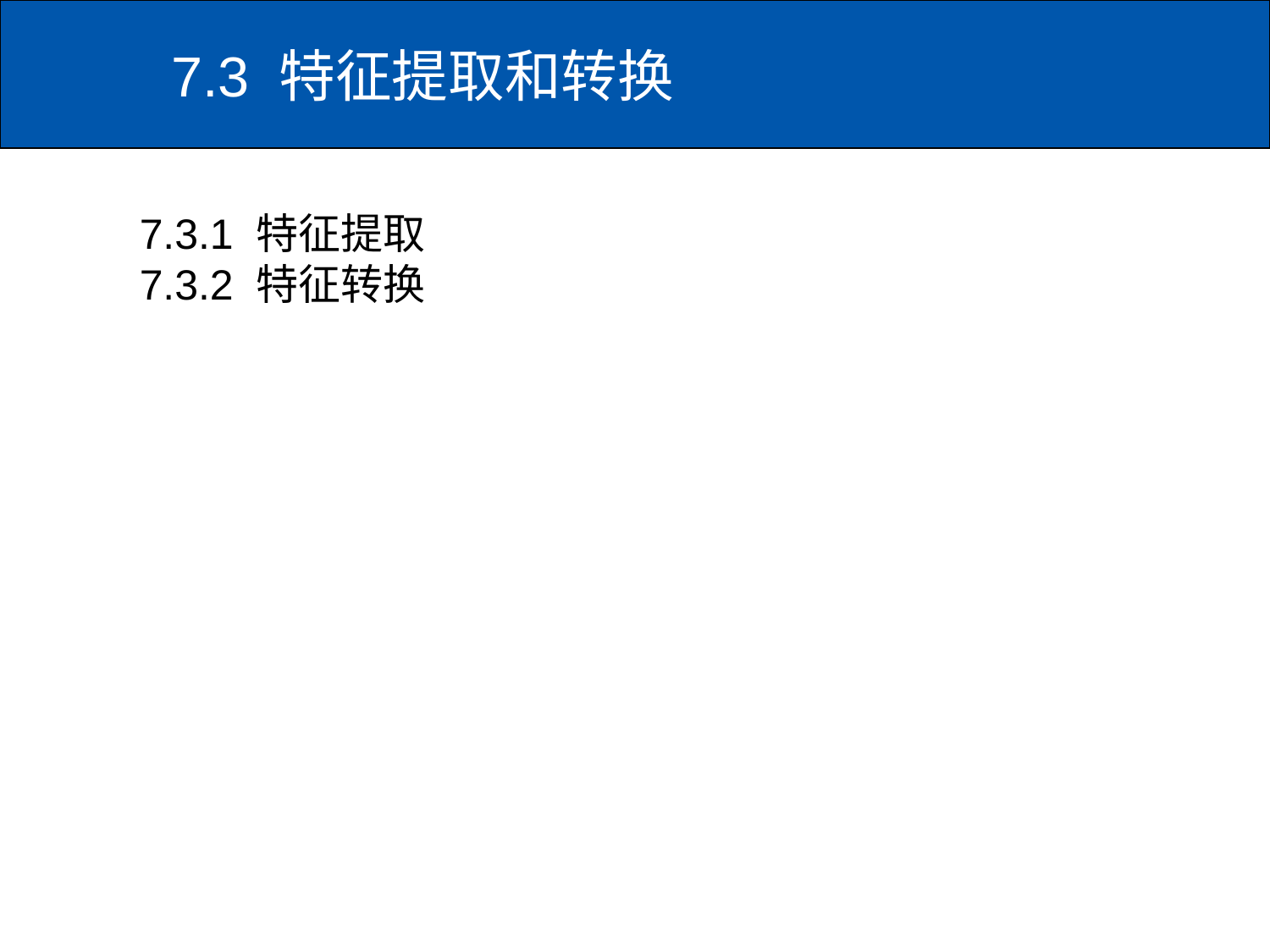

# 7.3 特征提取和转换
7.3.1 特征提取
7.3.2 特征转换